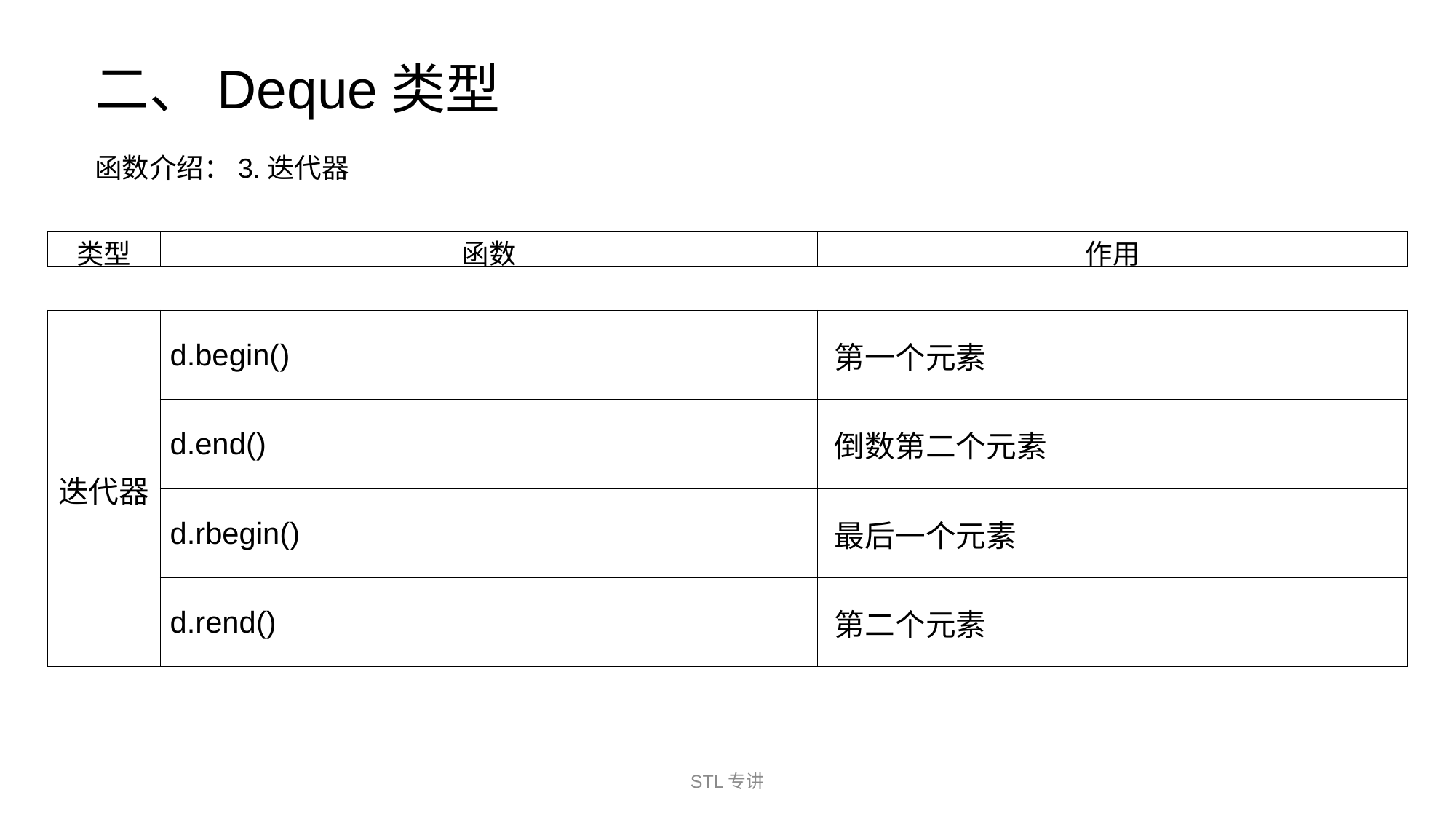

二、Deque类型
函数介绍：3.迭代器
| 类型 | 函数 | 作用 |
| --- | --- | --- |
| 迭代器 | d.begin() | 第一个元素 |
| --- | --- | --- |
|  | d.end() | 倒数第二个元素 |
|  | d.rbegin() | 最后一个元素 |
|  | d.rend() | 第二个元素 |

STL专讲
14